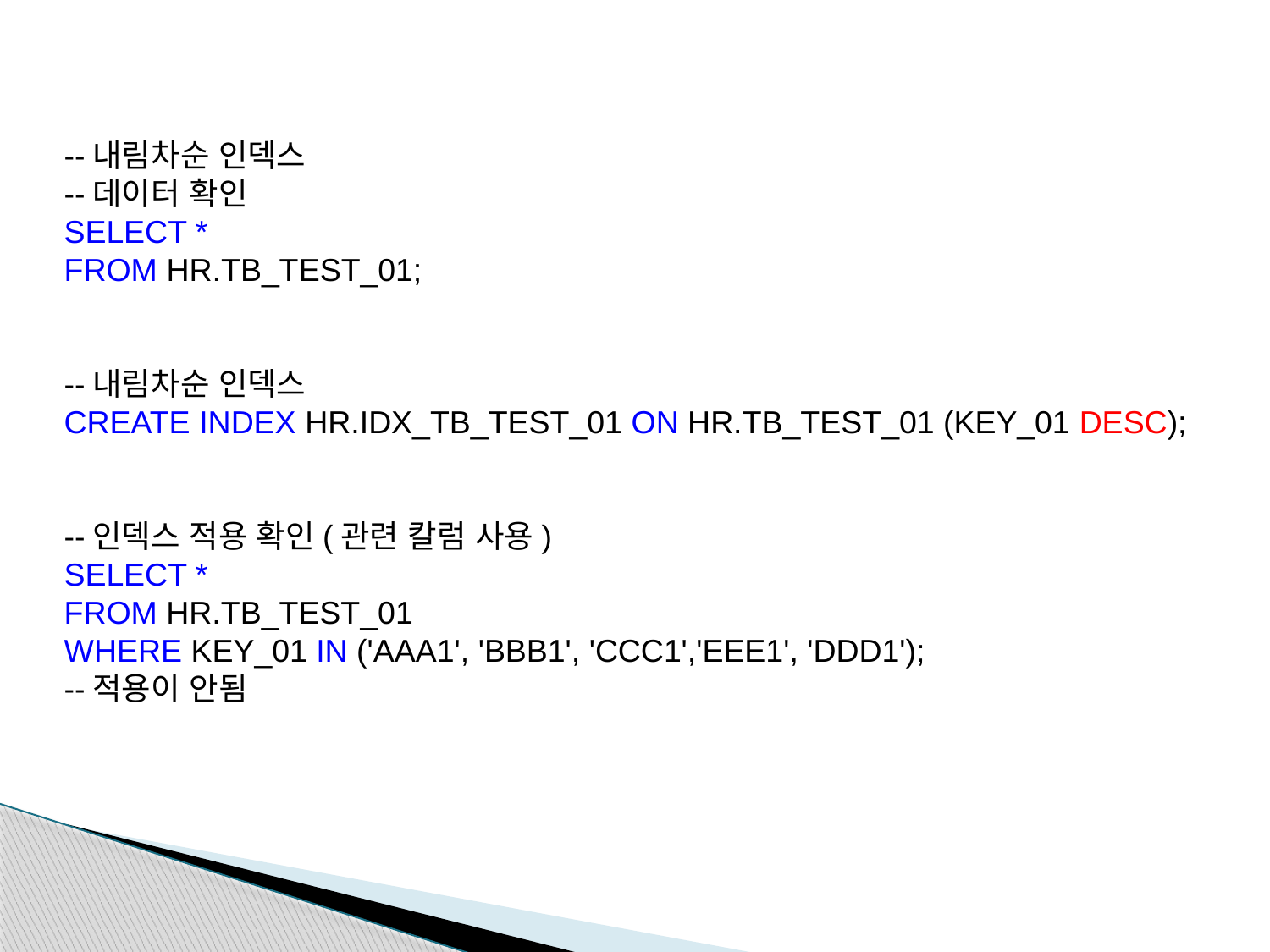

--내림차순 인덱스
--데이터 확인
SELECT *
FROM HR.TB_TEST_01;

--내림차순 인덱스
CREATE INDEX HR.IDX_TB_TEST_01 ON HR.TB_TEST_01 (KEY_01 DESC);

--인덱스 적용 확인(관련 칼럼 사용)
SELECT *
FROM HR.TB_TEST_01
WHERE KEY_01 IN ('AAA1', 'BBB1', 'CCC1','EEE1', 'DDD1');
--적용이 안됨